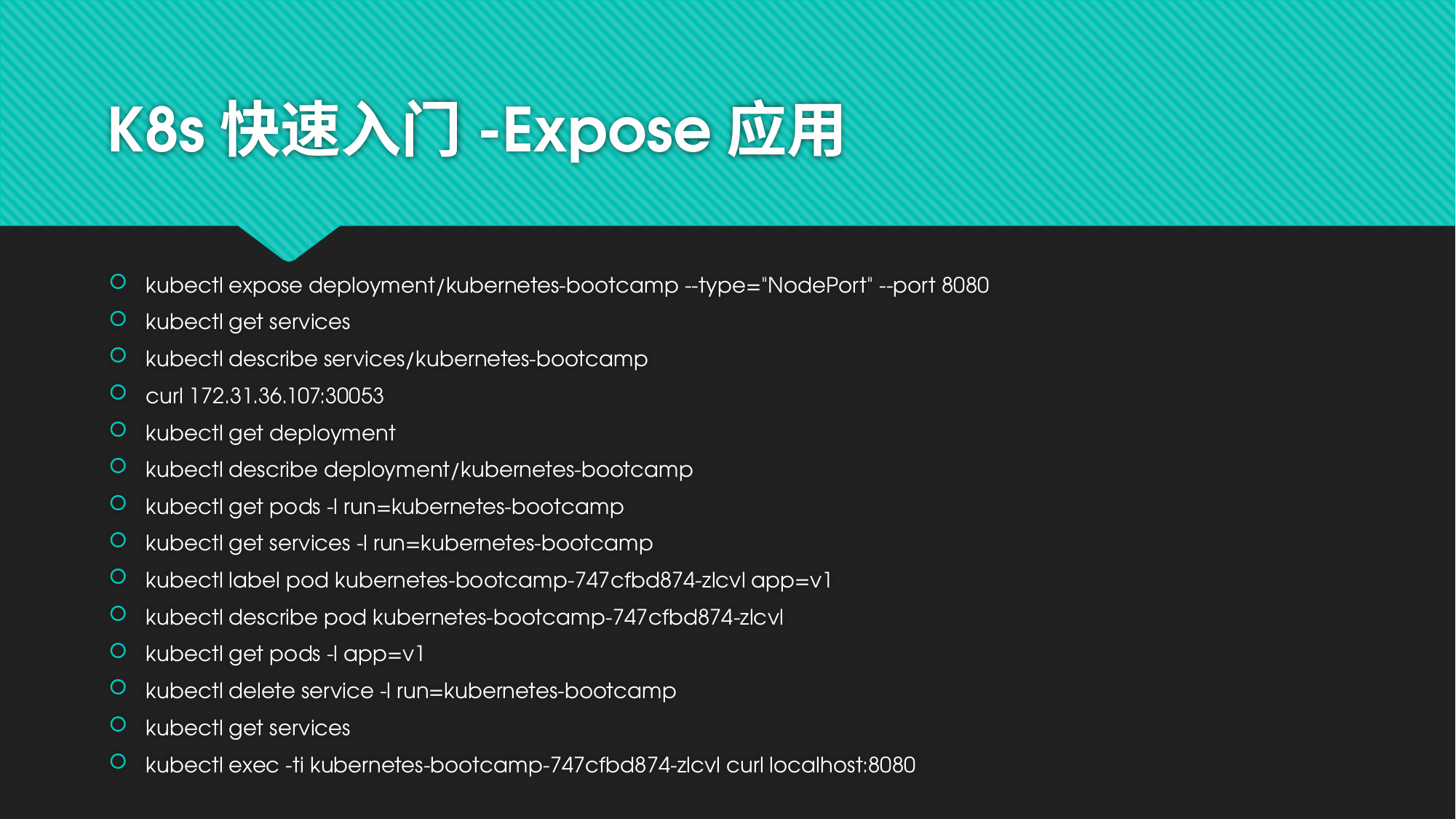

# K8s快速入门-Expose应用
kubectl expose deployment/kubernetes-bootcamp --type="NodePort" --port 8080
kubectl get services
kubectl describe services/kubernetes-bootcamp
curl 172.31.36.107:30053
kubectl get deployment
kubectl describe deployment/kubernetes-bootcamp
kubectl get pods -l run=kubernetes-bootcamp
kubectl get services -l run=kubernetes-bootcamp
kubectl label pod kubernetes-bootcamp-747cfbd874-zlcvl app=v1
kubectl describe pod kubernetes-bootcamp-747cfbd874-zlcvl
kubectl get pods -l app=v1
kubectl delete service -l run=kubernetes-bootcamp
kubectl get services
kubectl exec -ti kubernetes-bootcamp-747cfbd874-zlcvl curl localhost:8080